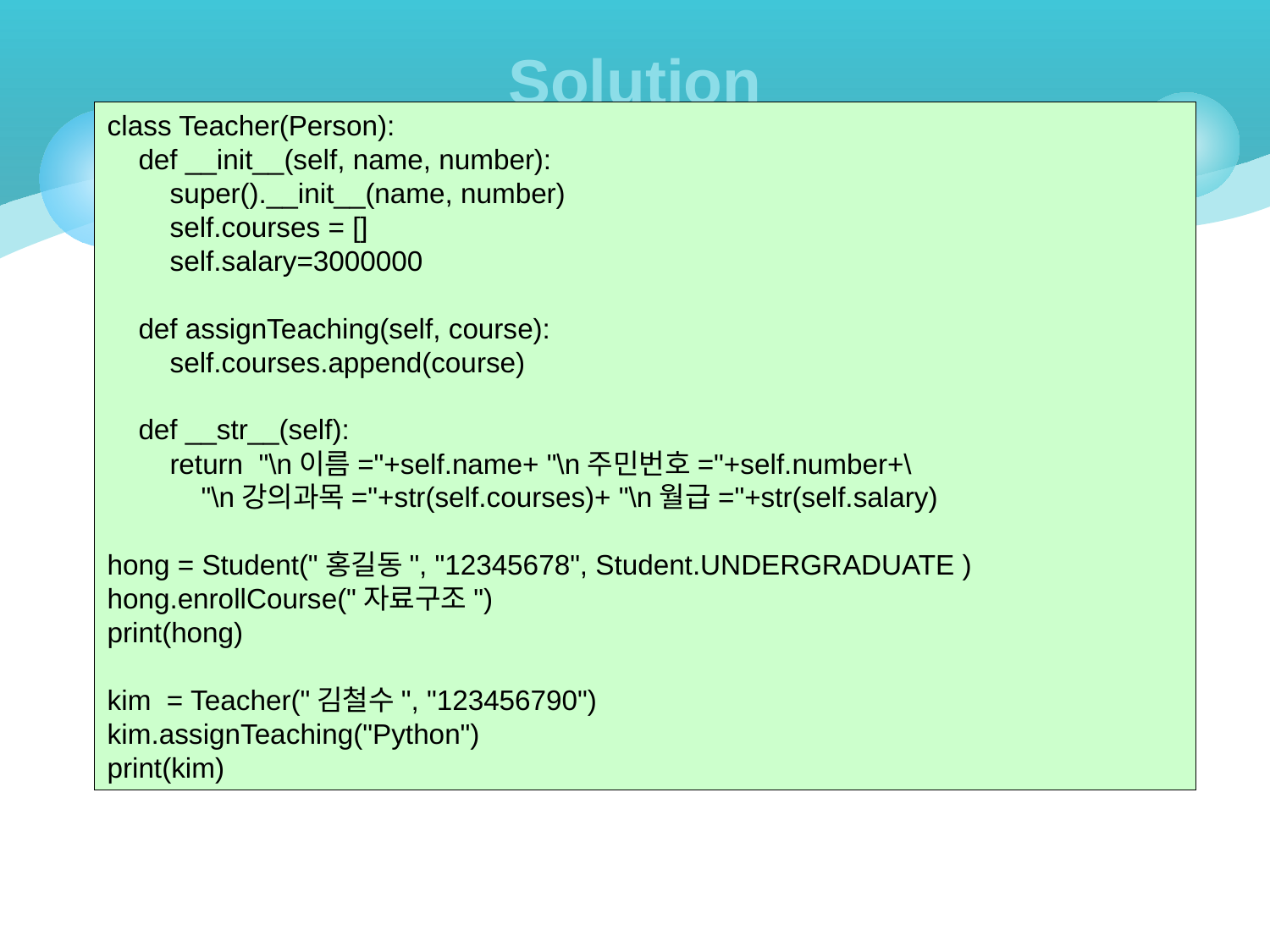

# Solution
class Teacher(Person):
    def __init__(self, name, number):
        super().__init__(name, number)
        self.courses = []
        self.salary=3000000

    def assignTeaching(self, course):
        self.courses.append(course)

    def __str__(self):
        return  "\n이름="+self.name+ "\n주민번호="+self.number+\
            "\n강의과목="+str(self.courses)+ "\n월급="+str(self.salary)

hong = Student("홍길동", "12345678", Student.UNDERGRADUATE )
hong.enrollCourse("자료구조")
print(hong)

kim  = Teacher("김철수", "123456790")
kim.assignTeaching("Python")
print(kim)